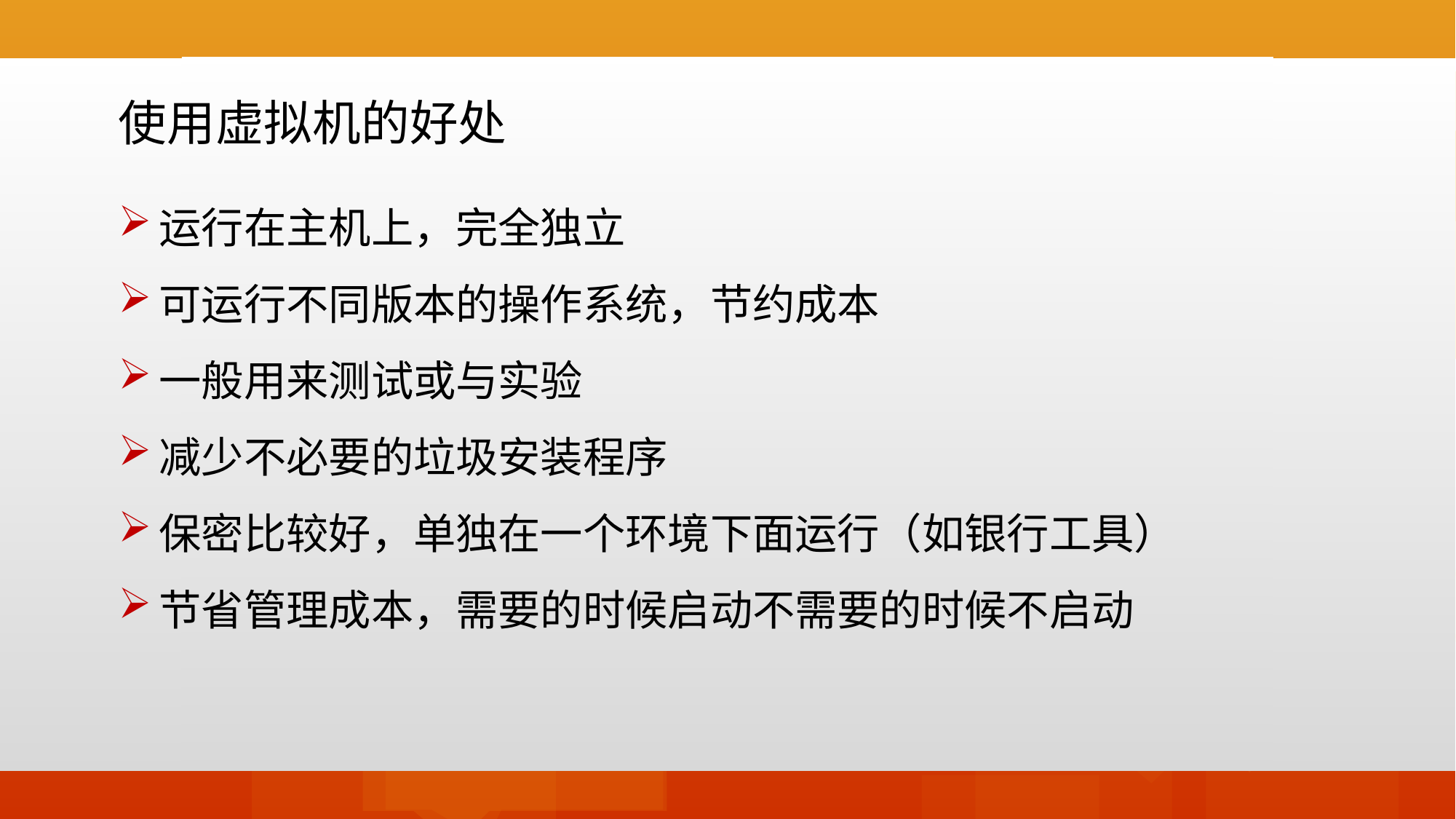

# 使用虚拟机的好处
运行在主机上，完全独立
可运行不同版本的操作系统，节约成本
一般用来测试或与实验
减少不必要的垃圾安装程序
保密比较好，单独在一个环境下面运行（如银行工具）
节省管理成本，需要的时候启动不需要的时候不启动